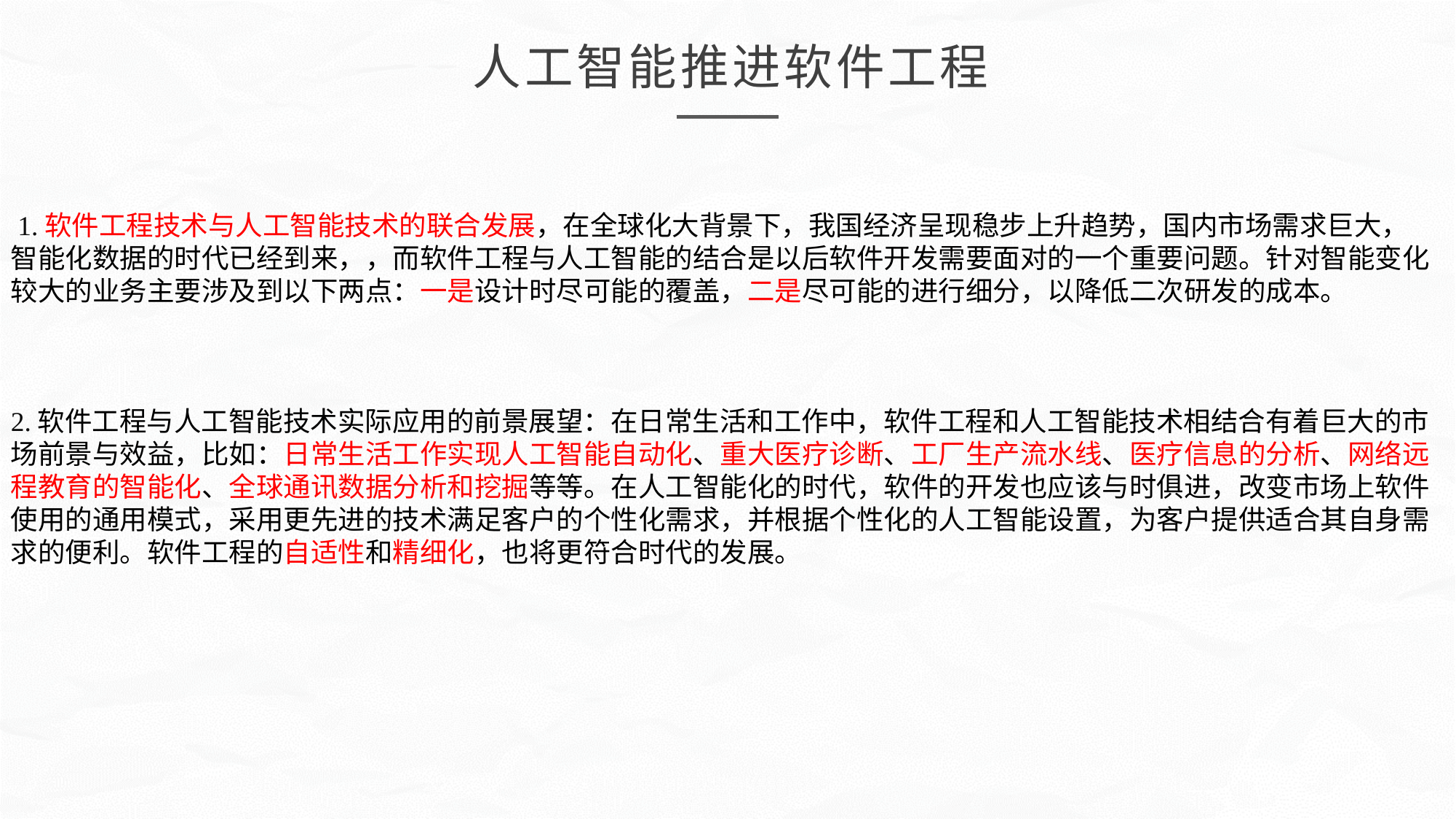

人工智能推进软件工程
 1.软件工程技术与人工智能技术的联合发展，在全球化大背景下，我国经济呈现稳步上升趋势，国内市场需求巨大，智能化数据的时代已经到来，，而软件工程与人工智能的结合是以后软件开发需要面对的一个重要问题。针对智能变化较大的业务主要涉及到以下两点：一是设计时尽可能的覆盖，二是尽可能的进行细分，以降低二次研发的成本。
2.软件工程与人工智能技术实际应用的前景展望：在日常生活和工作中，软件工程和人工智能技术相结合有着巨大的市场前景与效益，比如：日常生活工作实现人工智能自动化、重大医疗诊断、工厂生产流水线、医疗信息的分析、网络远程教育的智能化、全球通讯数据分析和挖掘等等。在人工智能化的时代，软件的开发也应该与时俱进，改变市场上软件使用的通用模式，采用更先进的技术满足客户的个性化需求，并根据个性化的人工智能设置，为客户提供适合其自身需求的便利。软件工程的自适性和精细化，也将更符合时代的发展。